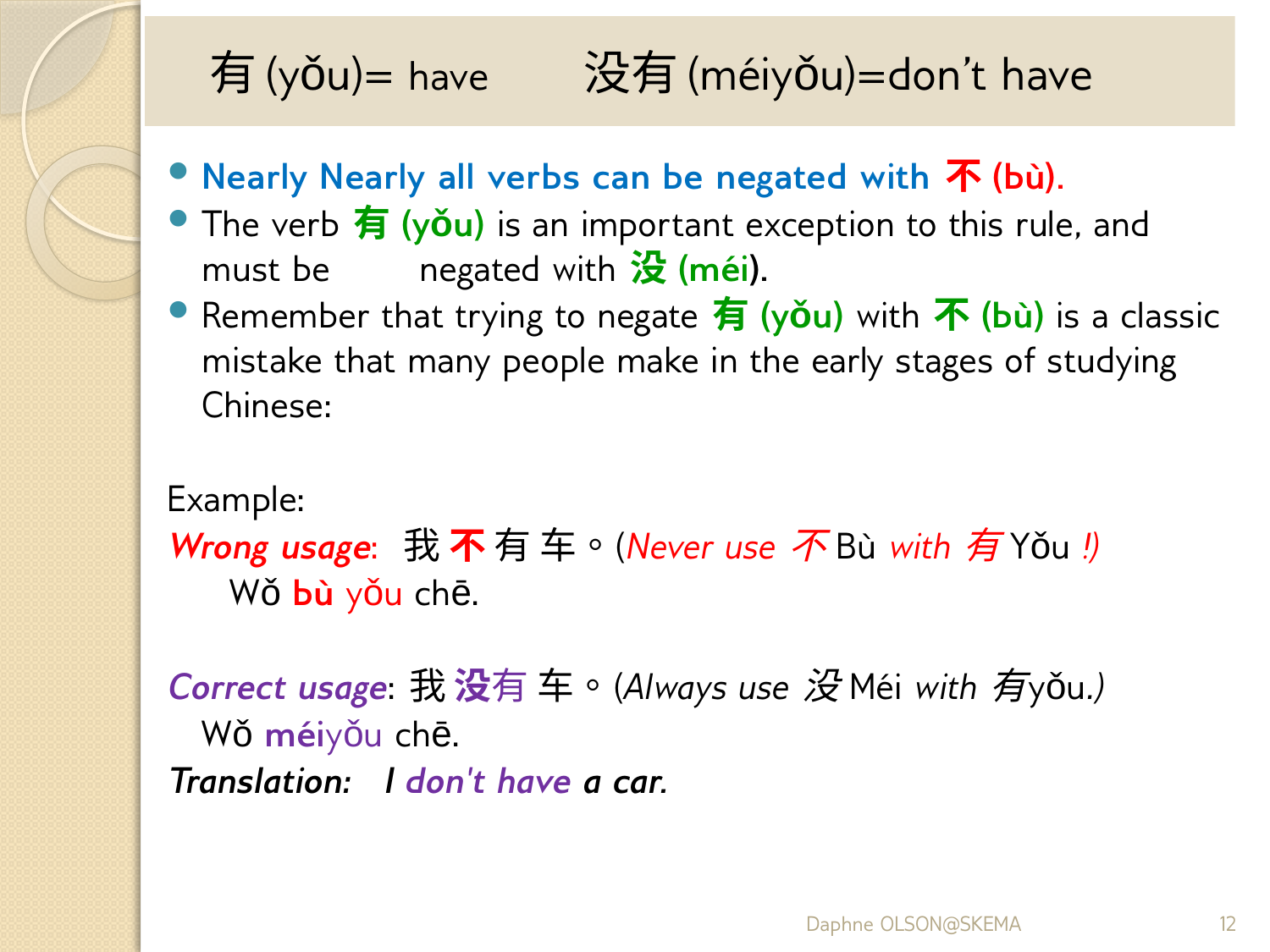

# 有(yǒu)= have      没有(méiyǒu)=don’t have
Nearly Nearly all verbs can be negated with 不 (bù).
The verb 有 (yǒu) is an important exception to this rule, and must be        negated with 没 (méi).
Remember that trying to negate 有 (yǒu) with 不 (bù) is a classic mistake that many people make in the early stages of studying Chinese:

Example:
Wrong usage:  我 不 有 车。(Never use 不 Bù with 有 Yǒu !)
  		   Wǒ bù yǒu chē.

Correct usage: 我 没有 车。(Always use 没 Méi with 有yǒu.)
		   Wǒ méiyǒu chē.
Translation:   I don't have a car.

Daphne OLSON@SKEMA
12